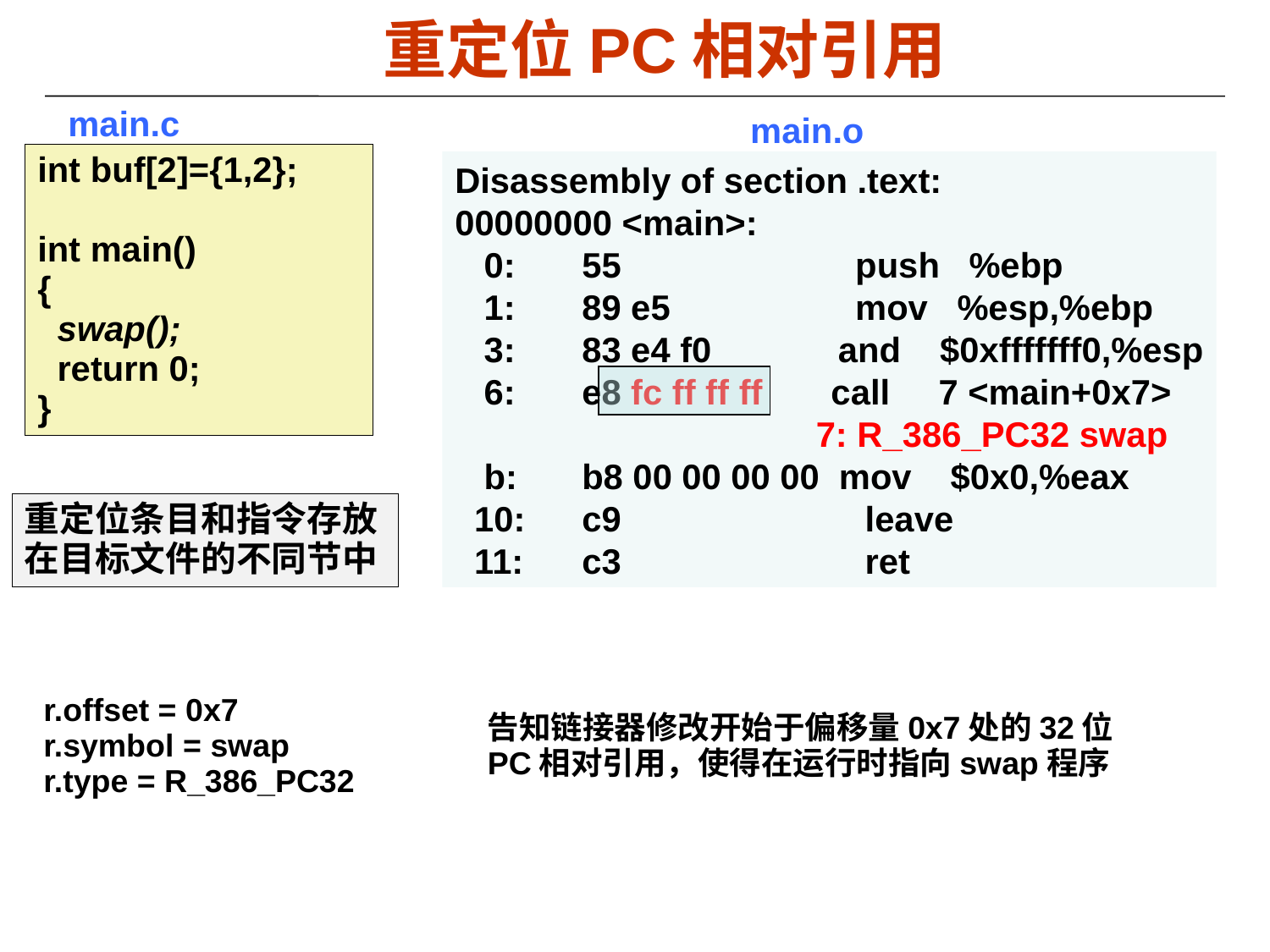

重定位PC相对引用
main.c
main.o
Disassembly of section .text:
00000000 <main>:
   0:	55                   	  push   %ebp
   1:	89 e5              	  mov   %esp,%ebp
   3:	83 e4 f0             and    $0xfffffff0,%esp
   6:	e8 fc ff ff ff       call     7 <main+0x7>
		           7: R_386_PC32 swap
   b:	b8 00 00 00 00  mov    $0x0,%eax
  10:	c9                   	   leave
  11:	c3                   	   ret
int buf[2]={1,2};

int main()
{
  swap();
  return 0;
}

重定位条目和指令存放在目标文件的不同节中
r.offset = 0x7
r.symbol = swap
r.type = R_386_PC32
告知链接器修改开始于偏移量0x7处的32位PC相对引用，使得在运行时指向swap程序